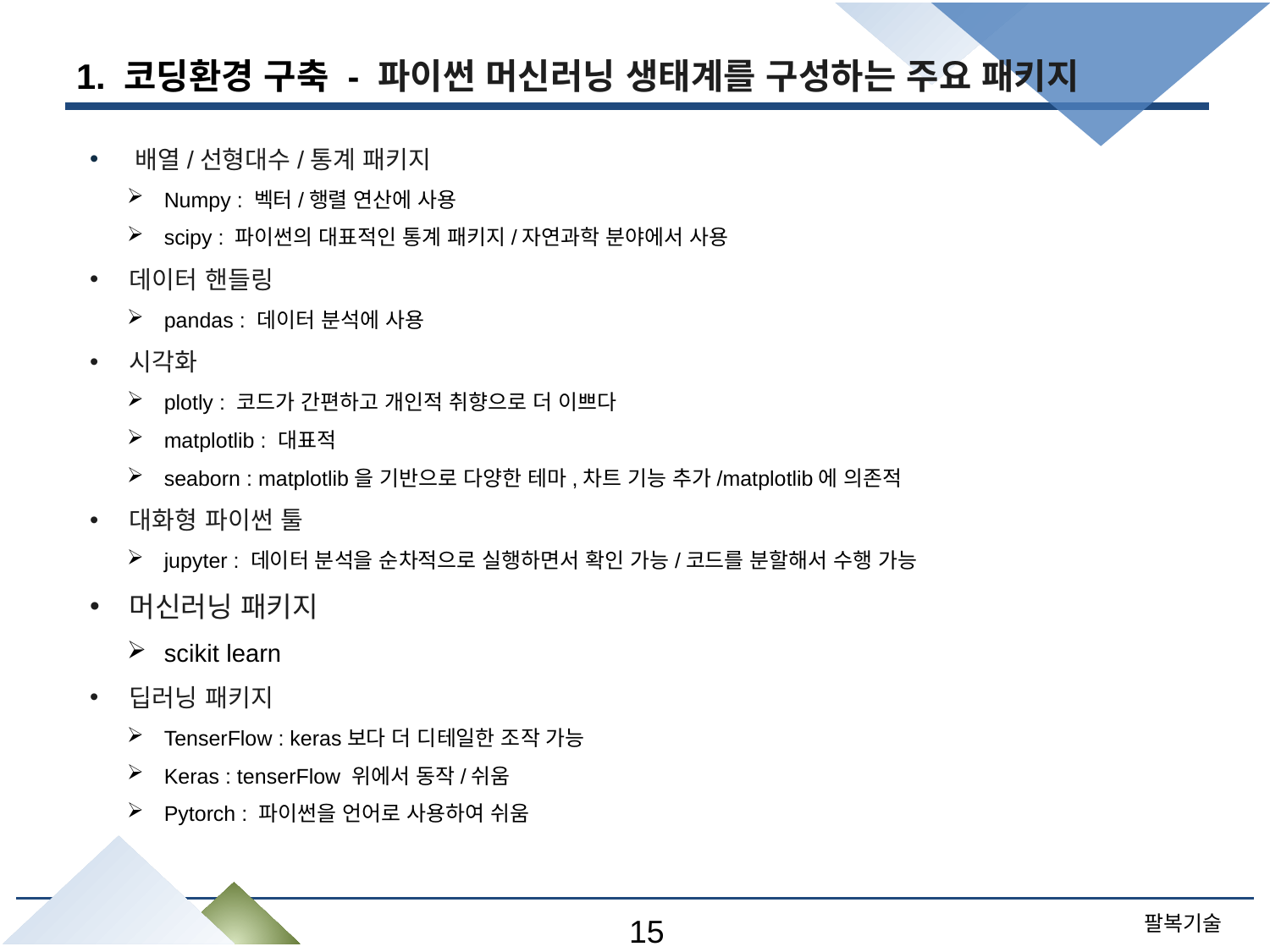

# 1. 코딩환경 구축 - 파이썬 머신러닝 생태계를 구성하는 주요 패키지
​배열/선형대수/통계 패키지
Numpy : 벡터/행렬 연산에 사용
scipy : 파이썬의 대표적인 통계 패키지/자연과학 분야에서 사용
데이터 핸들링
pandas : 데이터 분석에 사용
시각화
plotly : 코드가 간편하고 개인적 취향으로 더 이쁘다
matplotlib : 대표적
seaborn : matplotlib을 기반으로 다양한 테마,차트 기능 추가/matplotlib에 의존적
대화형 파이썬 툴
jupyter : 데이터 분석을 순차적으로 실행하면서 확인 가능/코드를 분할해서 수행 가능
머신러닝 패키지
scikit learn
딥러닝 패키지
TenserFlow : keras보다 더 디테일한 조작 가능
Keras : tenserFlow 위에서 동작/쉬움
Pytorch : 파이썬을 언어로 사용하여 쉬움
15